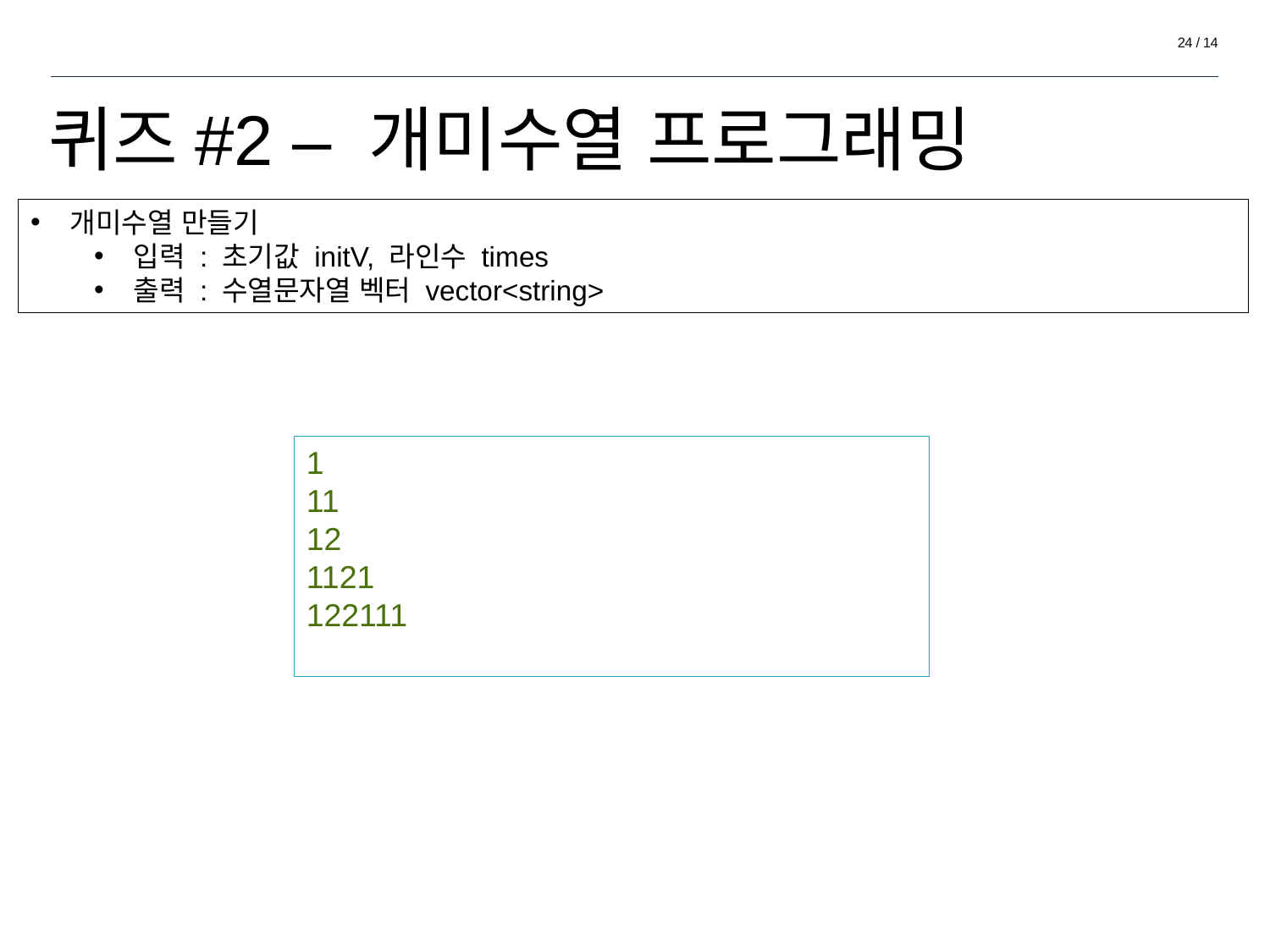

24 / 14
# 퀴즈#2 – 개미수열 프로그래밍
개미수열 만들기
입력 : 초기값 initV, 라인수 times
출력 : 수열문자열 벡터 vector<string>
1
11
12
1121
122111